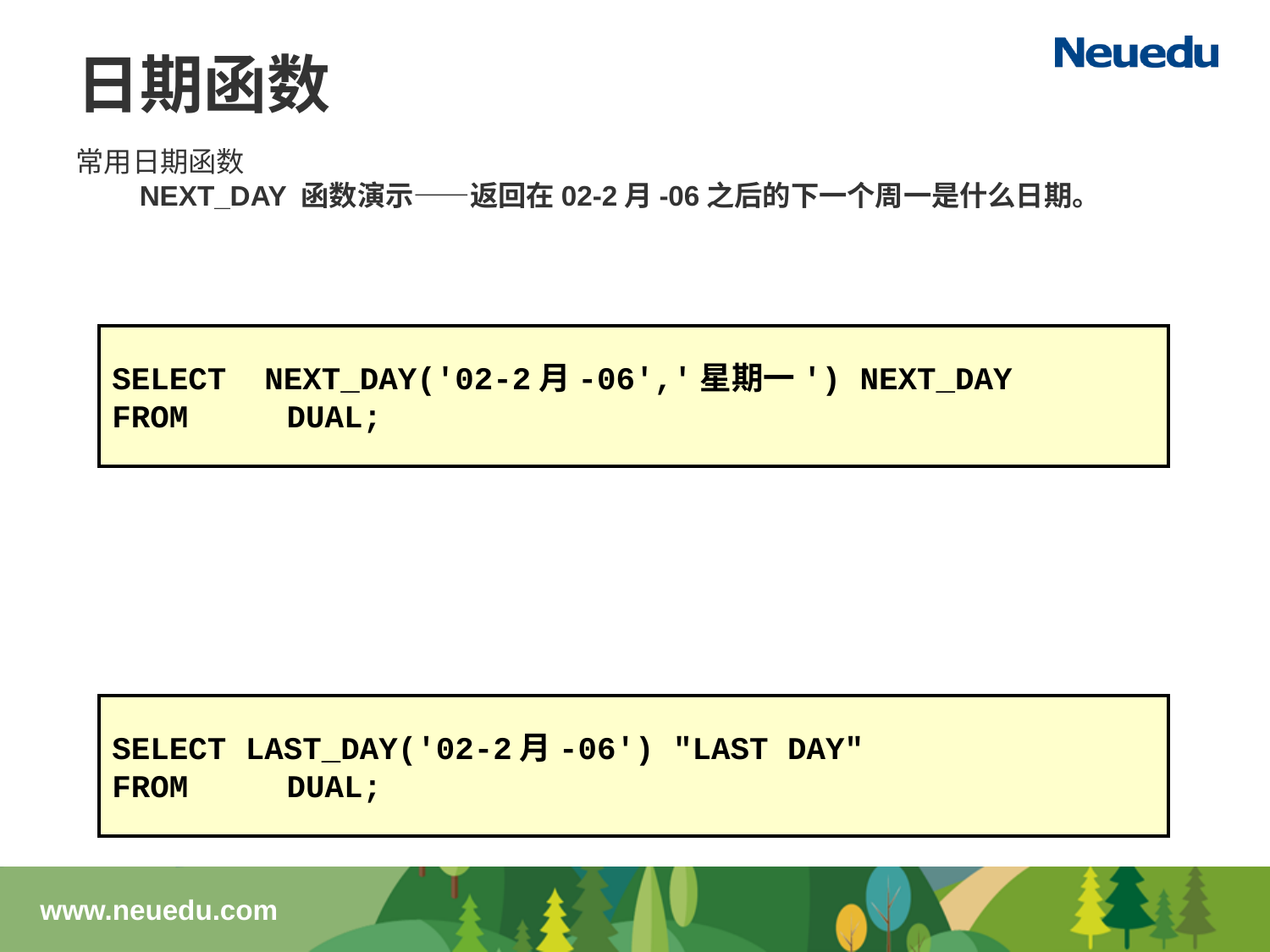

日期函数
常用日期函数
NEXT_DAY 函数演示——返回在02-2月-06之后的下一个周一是什么日期。

LAST_DAY 函数演示——返回06年2月2日所在月份的最后一天。
SELECT  NEXT_DAY('02-2月-06','星期一') NEXT_DAY
FROM 	DUAL;
SELECT LAST_DAY('02-2月-06') "LAST DAY"
FROM	DUAL;